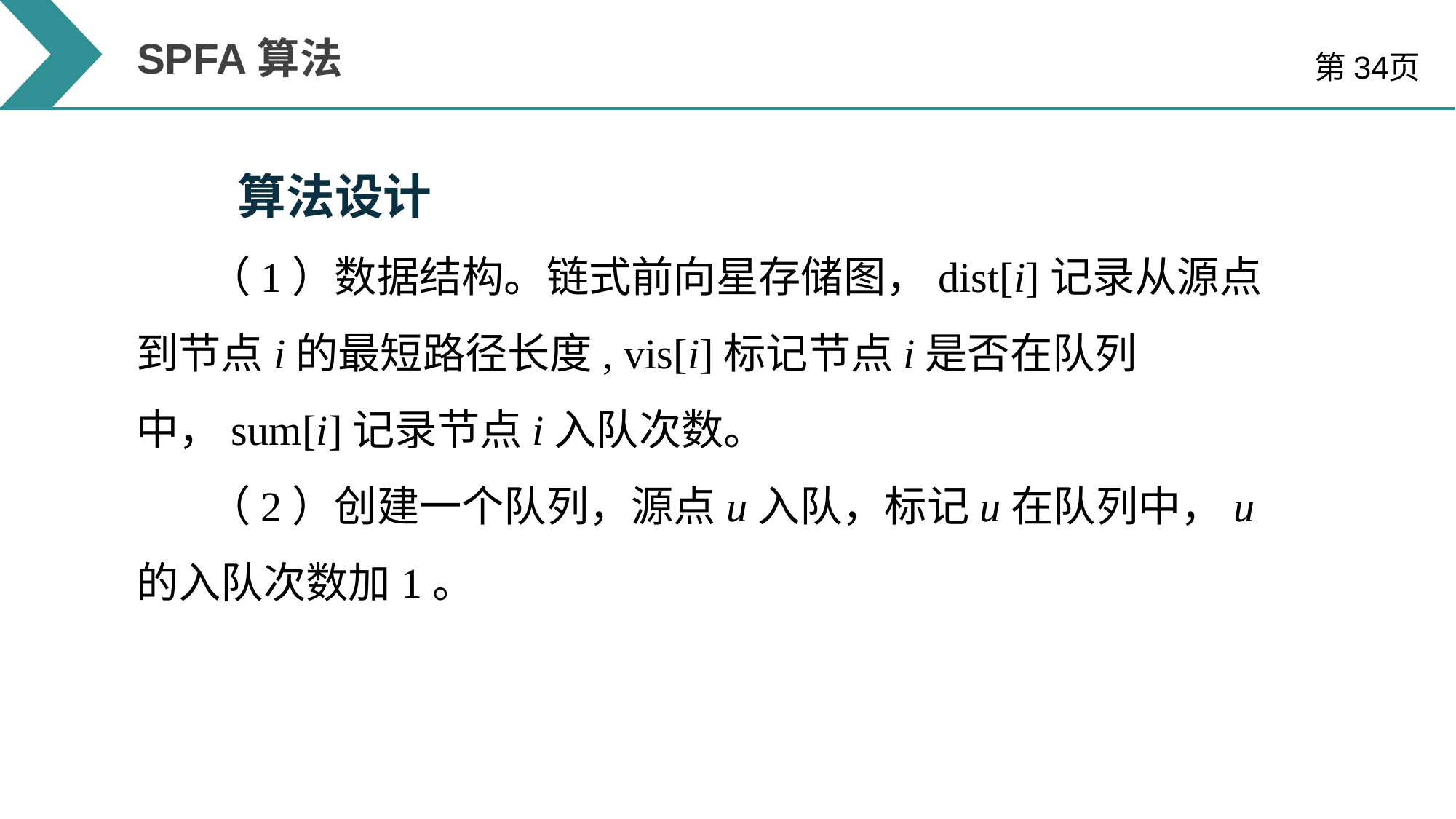

SPFA算法
第34页
  算法设计
（1）数据结构。链式前向星存储图，dist[i]记录从源点到节点i的最短路径长度, vis[i]标记节点i是否在队列中，sum[i]记录节点i入队次数。
（2）创建一个队列，源点u入队，标记u在队列中，u的入队次数加1。